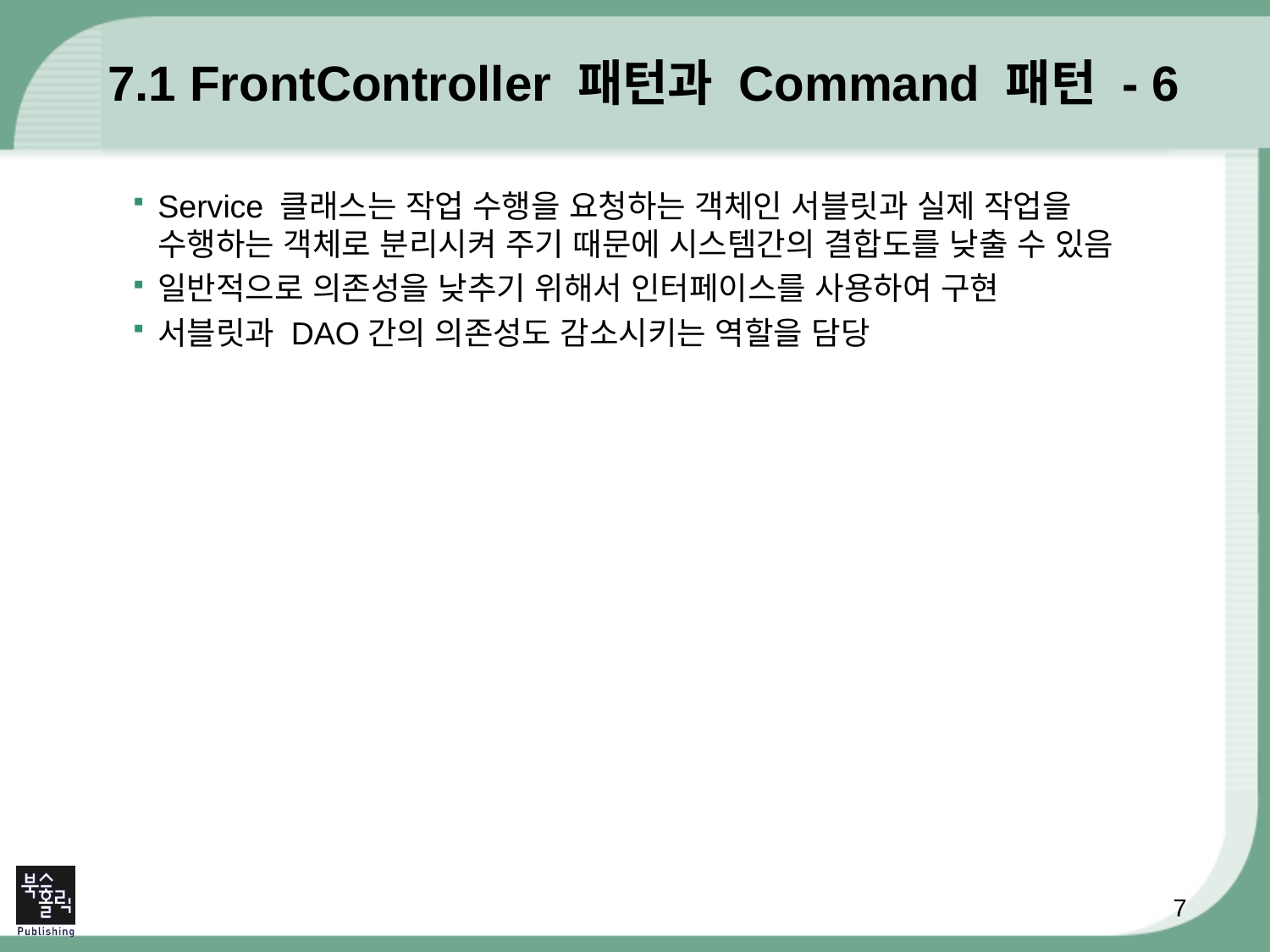

# 7.1 FrontController 패턴과 Command 패턴 - 6
Service 클래스는 작업 수행을 요청하는 객체인 서블릿과 실제 작업을 수행하는 객체로 분리시켜 주기 때문에 시스템간의 결합도를 낮출 수 있음
일반적으로 의존성을 낮추기 위해서 인터페이스를 사용하여 구현
서블릿과 DAO간의 의존성도 감소시키는 역할을 담당

7